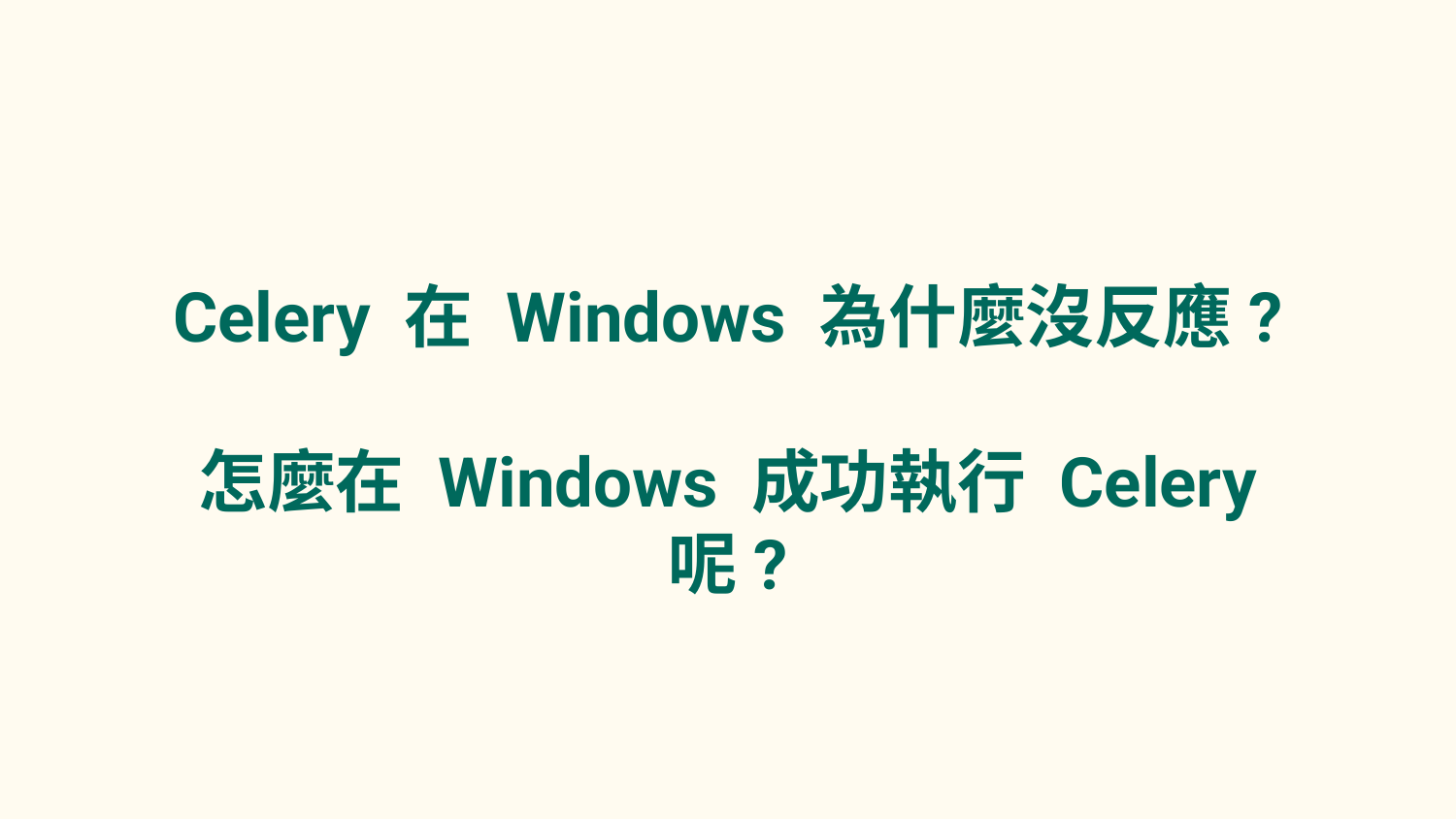

Celery 在 Windows 為什麼沒反應?

怎麼在 Windows 成功執行 Celery 呢?